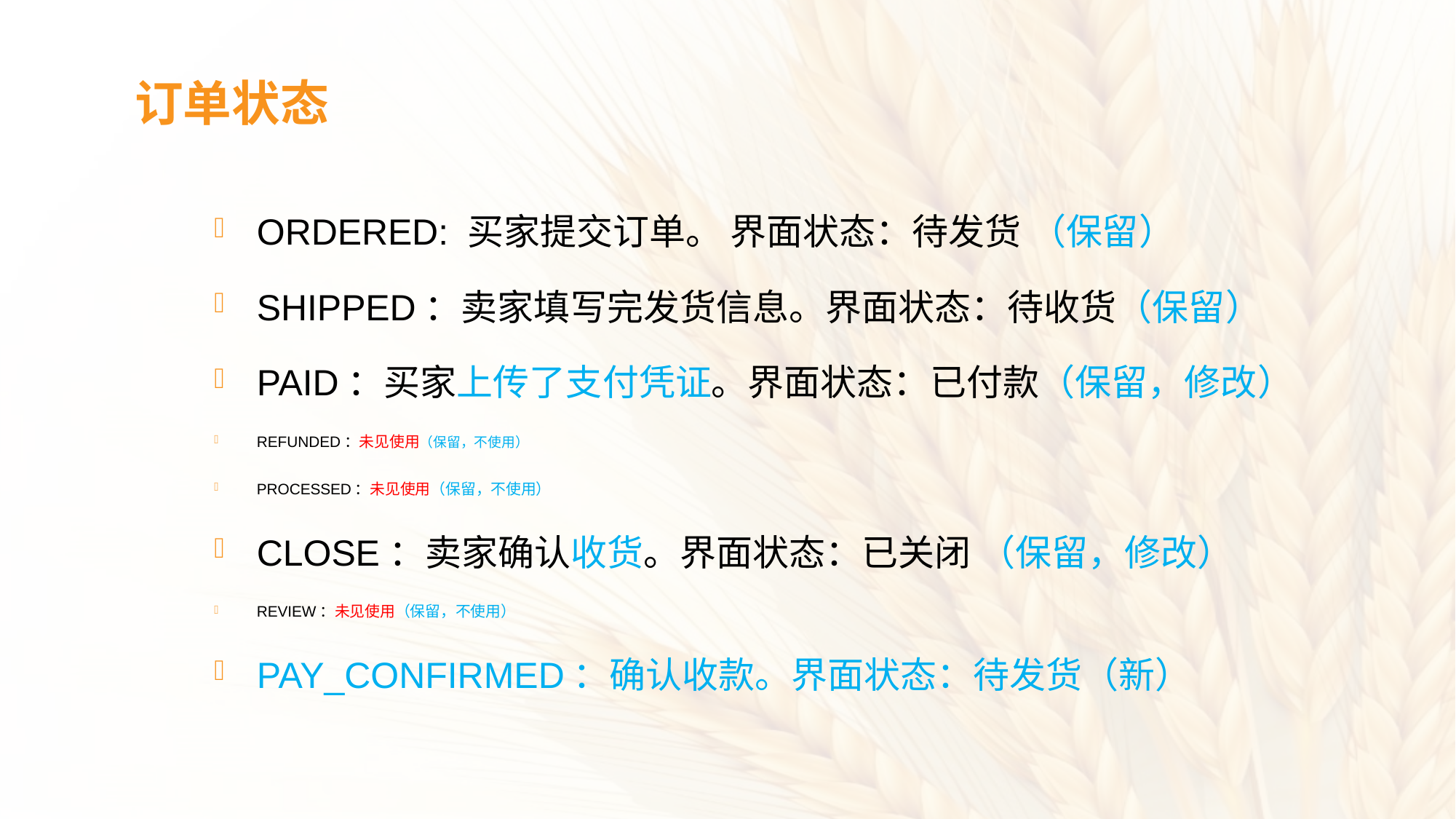

# 订单状态
ORDERED: 买家提交订单。 界面状态：待发货 （保留）
SHIPPED：卖家填写完发货信息。界面状态：待收货（保留）
PAID：买家上传了支付凭证。界面状态：已付款（保留，修改）
REFUNDED：未见使用（保留，不使用）
PROCESSED：未见使用（保留，不使用）
CLOSE：卖家确认收货。界面状态：已关闭 （保留，修改）
REVIEW：未见使用（保留，不使用）
PAY_CONFIRMED：确认收款。界面状态：待发货（新）